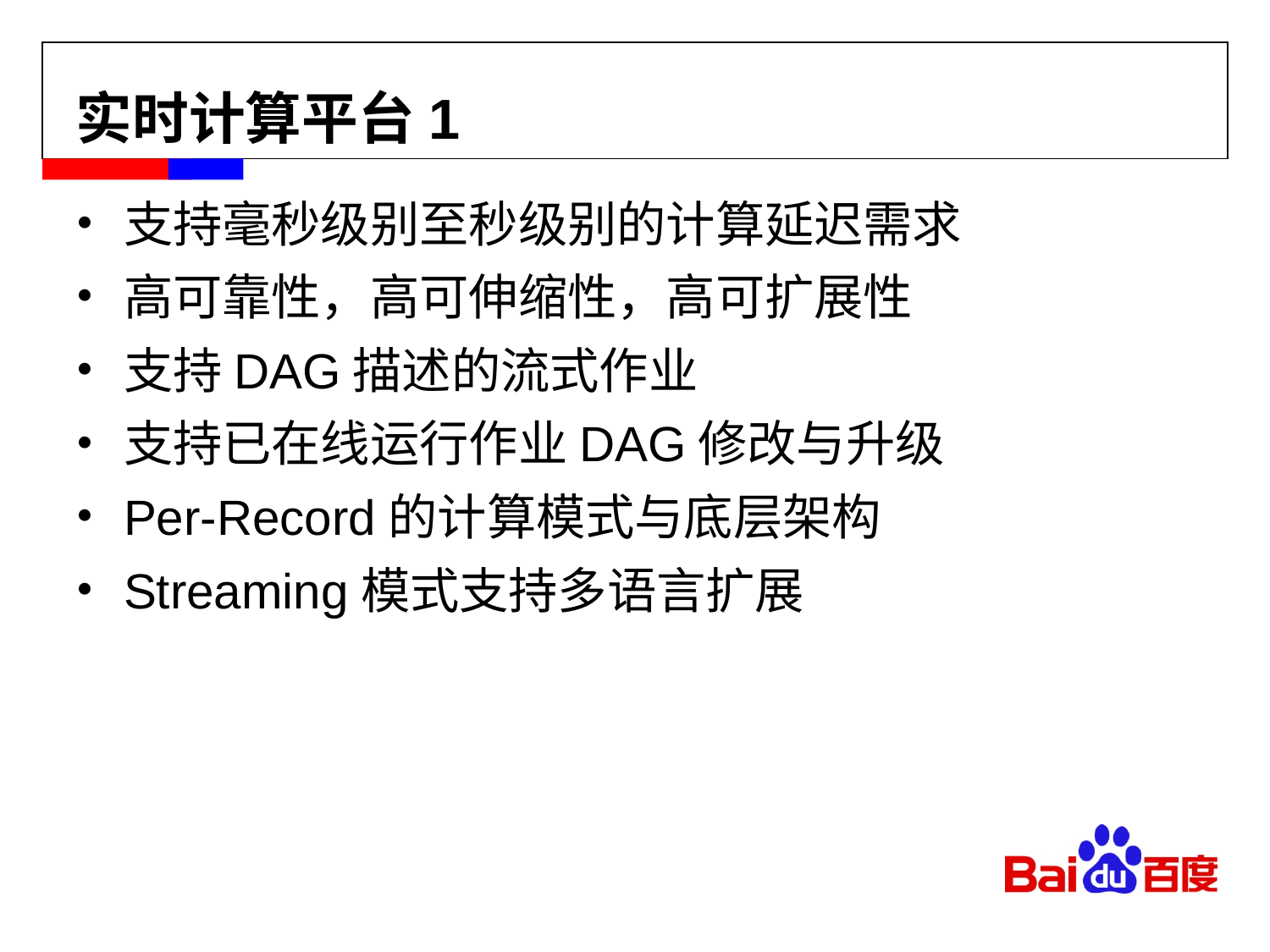

# 实时计算平台1
支持毫秒级别至秒级别的计算延迟需求
高可靠性，高可伸缩性，高可扩展性
支持DAG描述的流式作业
支持已在线运行作业DAG修改与升级
Per-Record的计算模式与底层架构
Streaming模式支持多语言扩展